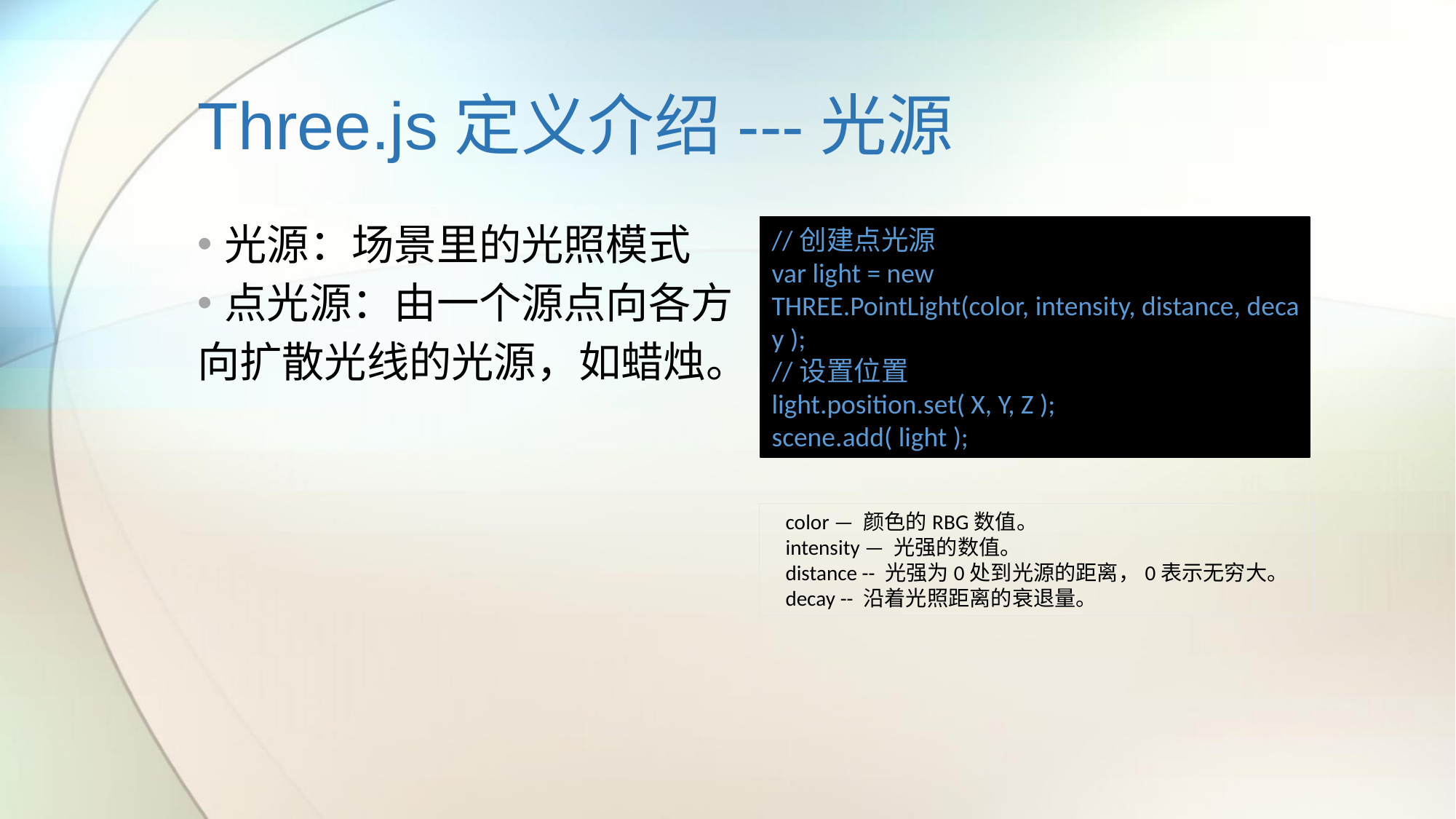

# Three.js定义介绍---光源
//创建点光源
var light = new THREE.PointLight(color, intensity, distance, decay );
//设置位置
light.position.set( X, Y, Z );
scene.add( light );
光源：场景里的光照模式
点光源：由一个源点向各方
向扩散光线的光源，如蜡烛。
color — 颜色的RBG数值。
intensity — 光强的数值。
distance -- 光强为0处到光源的距离，0表示无穷大。
decay -- 沿着光照距离的衰退量。